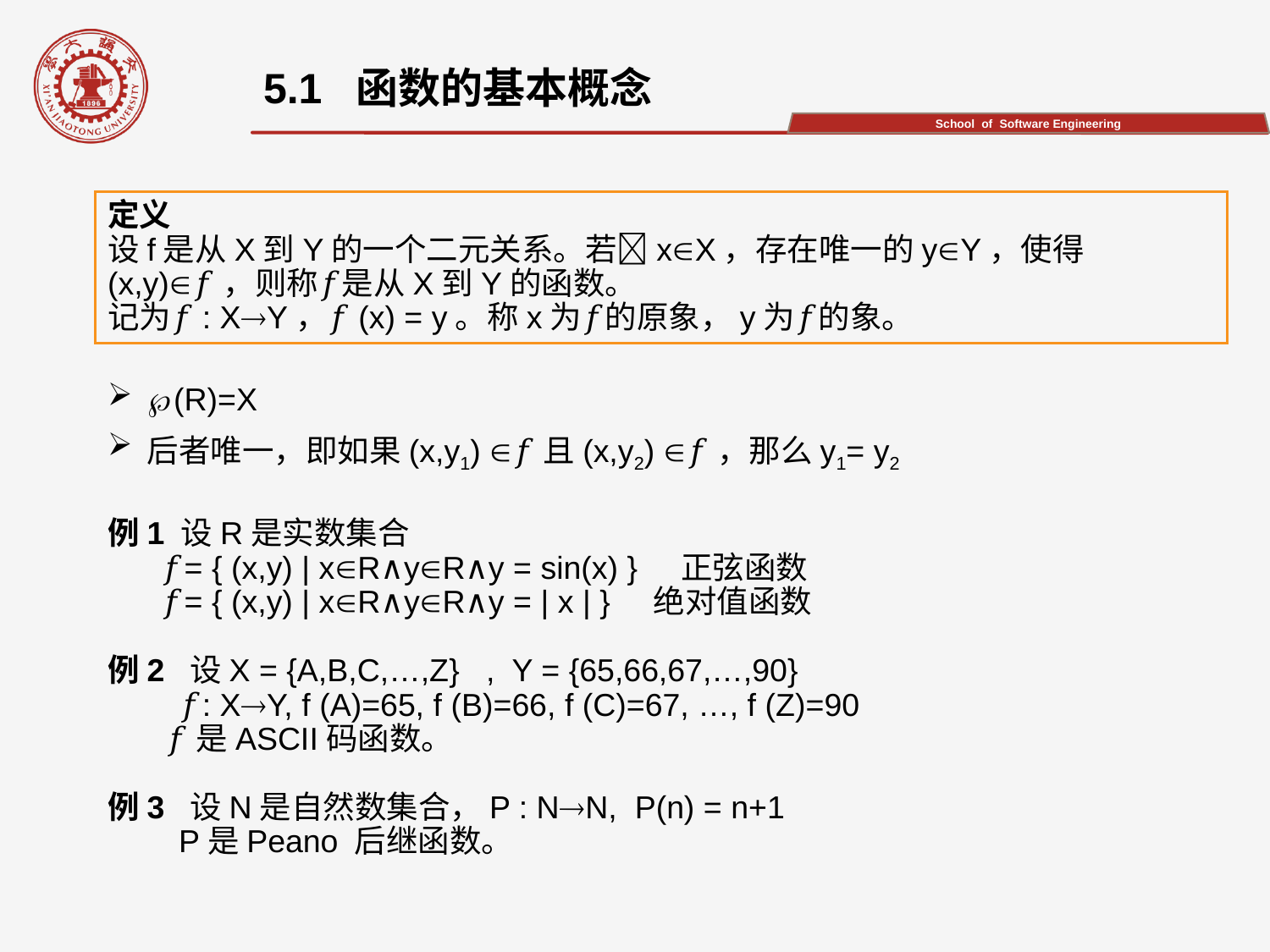

5.1  函数的基本概念

定义
设f是从X到Y的一个二元关系。若∀x∈X，存在唯一的y∈Y，使得(x,y)∈𝑓，则称𝑓是从X到Y的函数。
记为𝑓: X→Y，𝑓(x) = y。称x为𝑓的原象，y为𝑓的象。

℘(R)=X
后者唯一，即如果(x,y1) ∈𝑓且(x,y2) ∈𝑓，那么y1= y2

例1 设R是实数集合
      𝑓= { (x,y) | x∈R∧y∈R∧y = sin(x) }    正弦函数
      𝑓= { (x,y) | x∈R∧y∈R∧y = | x | }    绝对值函数

例2  设X = {A,B,C,…,Z}   ,  Y = {65,66,67,…,90}
        𝑓: X→Y, f (A)=65, f (B)=66, f (C)=67, …, f (Z)=90
        𝑓是ASCII码函数。

例3  设N是自然数集合，P : N→N,  P(n) = n+1
        P是Peano 后继函数。